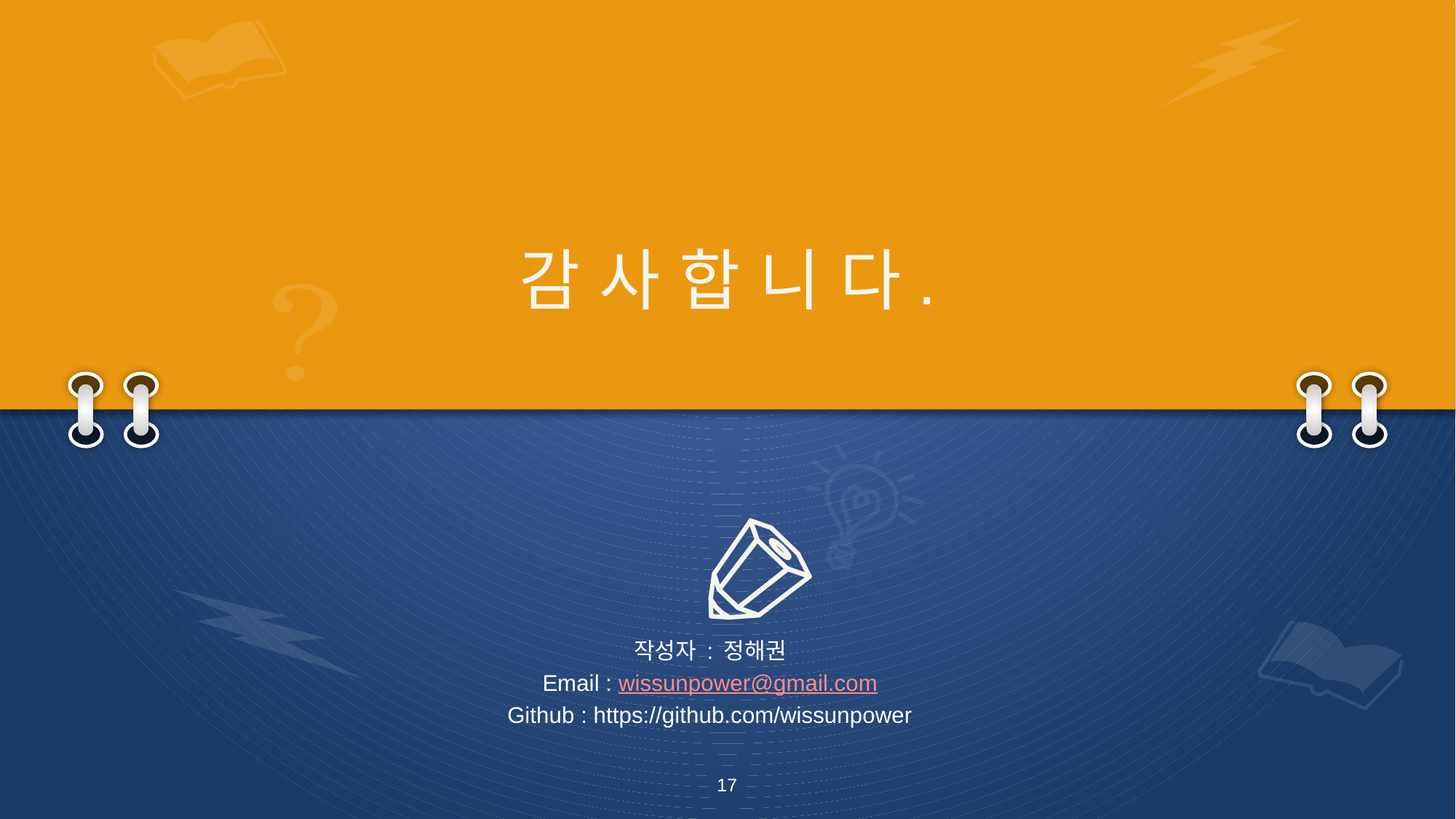

# 감 사 합 니 다.
작성자 : 정해권
Email : wissunpower@gmail.com
Github : https://github.com/wissunpower
17